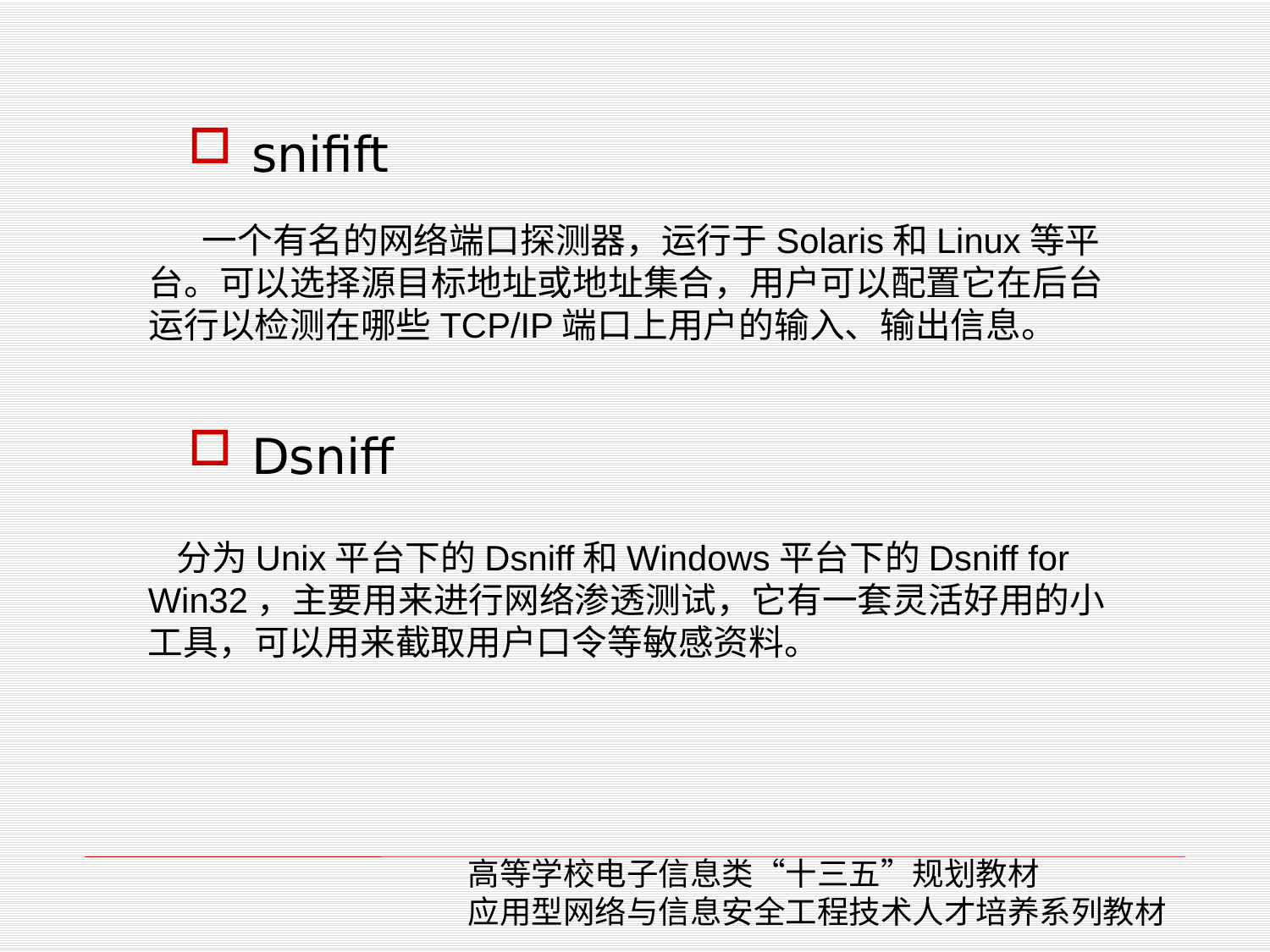

snifift
 一个有名的网络端口探测器，运行于Solaris和Linux等平台。可以选择源目标地址或地址集合，用户可以配置它在后台运行以检测在哪些TCP/IP端口上用户的输入、输出信息。
Dsniff
      分为Unix平台下的Dsniff和Windows平台下的Dsniff for Win32，主要用来进行网络渗透测试，它有一套灵活好用的小工具，可以用来截取用户口令等敏感资料。
高等学校电子信息类“十三五”规划教材
应用型网络与信息安全工程技术人才培养系列教材